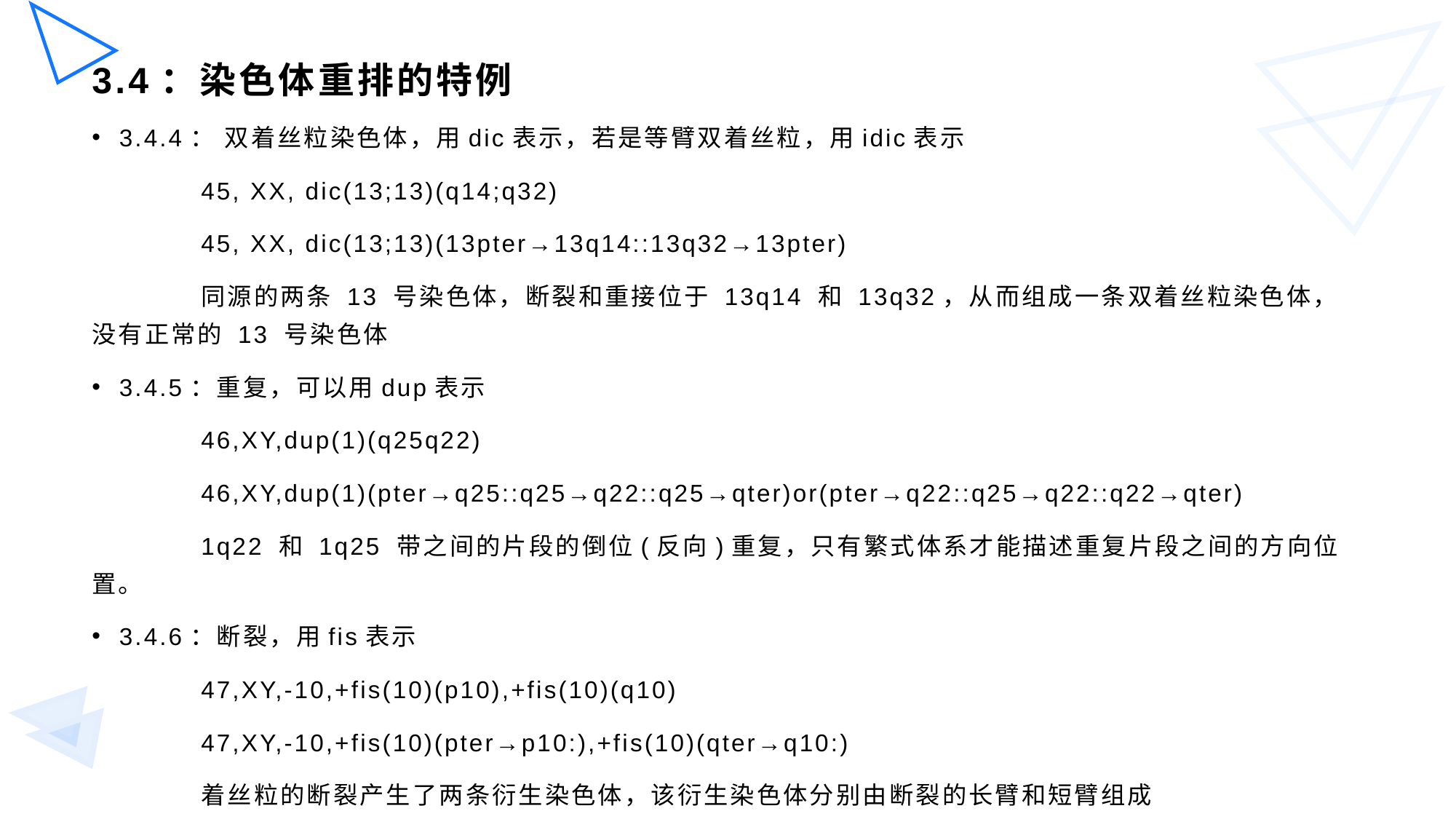

# 3.4：染色体重排的特例
3.4.4： 双着丝粒染色体，用dic表示，若是等臂双着丝粒，用idic表示
	45, XX, dic(13;13)(q14;q32)
	45, XX, dic(13;13)(13pter→13q14::13q32→13pter)
	同源的两条 13 号染色体，断裂和重接位于 13q14 和 13q32，从而组成一条双着丝粒染色体，没有正常的 13 号染色体
3.4.5：重复，可以用dup表示
	46,XY,dup(1)(q25q22)
	46,XY,dup(1)(pter→q25::q25→q22::q25→qter)or(pter→q22::q25→q22::q22→qter)
	1q22 和 1q25 带之间的片段的倒位(反向)重复，只有繁式体系才能描述重复片段之间的方向位置。
3.4.6：断裂，用fis表示
	47,XY,-10,+fis(10)(p10),+fis(10)(q10)
	47,XY,-10,+fis(10)(pter→p10:),+fis(10)(qter→q10:)
	着丝粒的断裂产生了两条衍生染色体，该衍生染色体分别由断裂的长臂和短臂组成